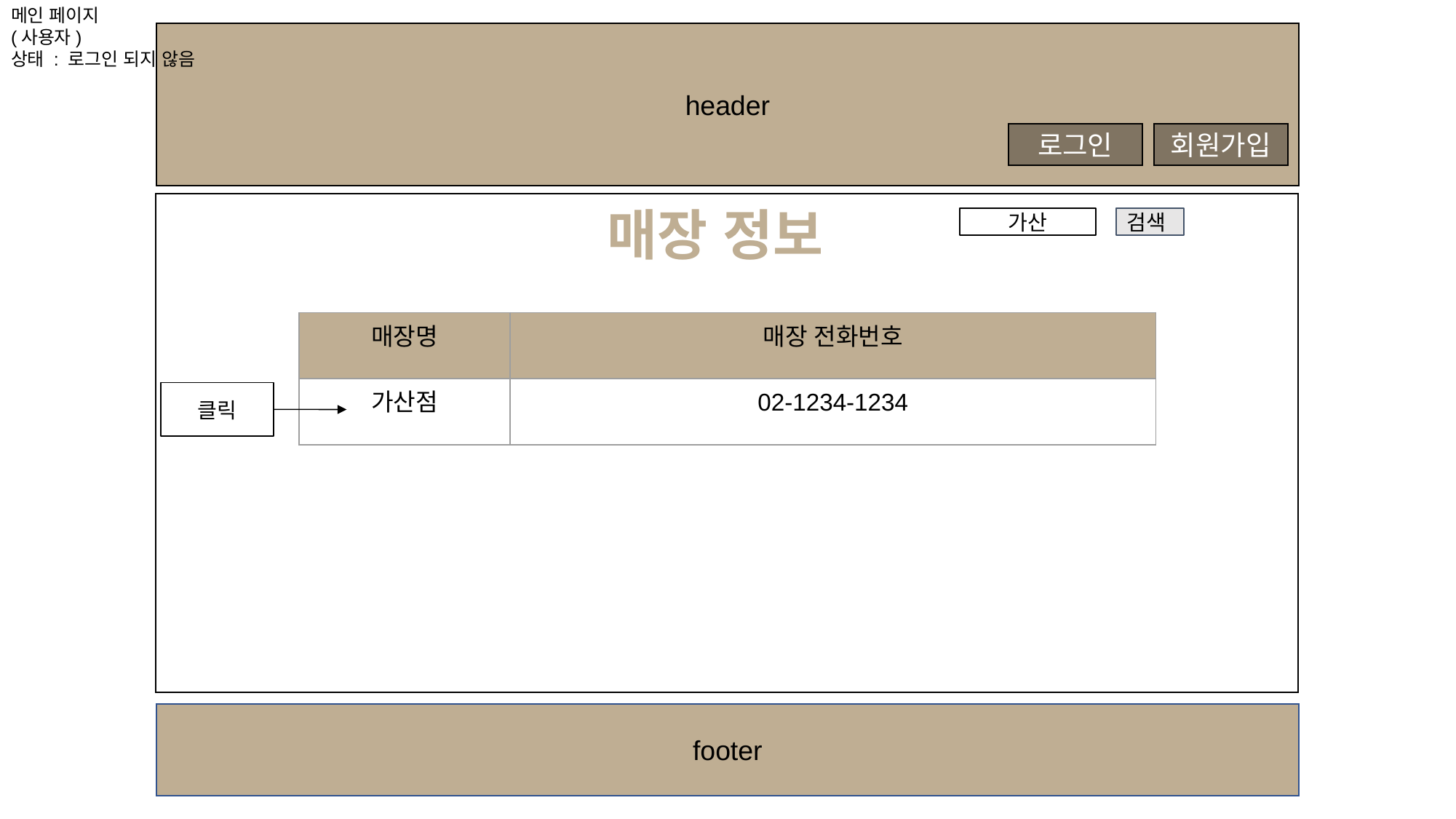

메인 페이지
(사용자)
상태 : 로그인 되지 않음

header
로그인
회원가입

매장 정보
가산
검색
| 매장명 | 매장 전화번호 |
| --- | --- |
| 가산점 | 02-1234-1234 |
클릭
footer